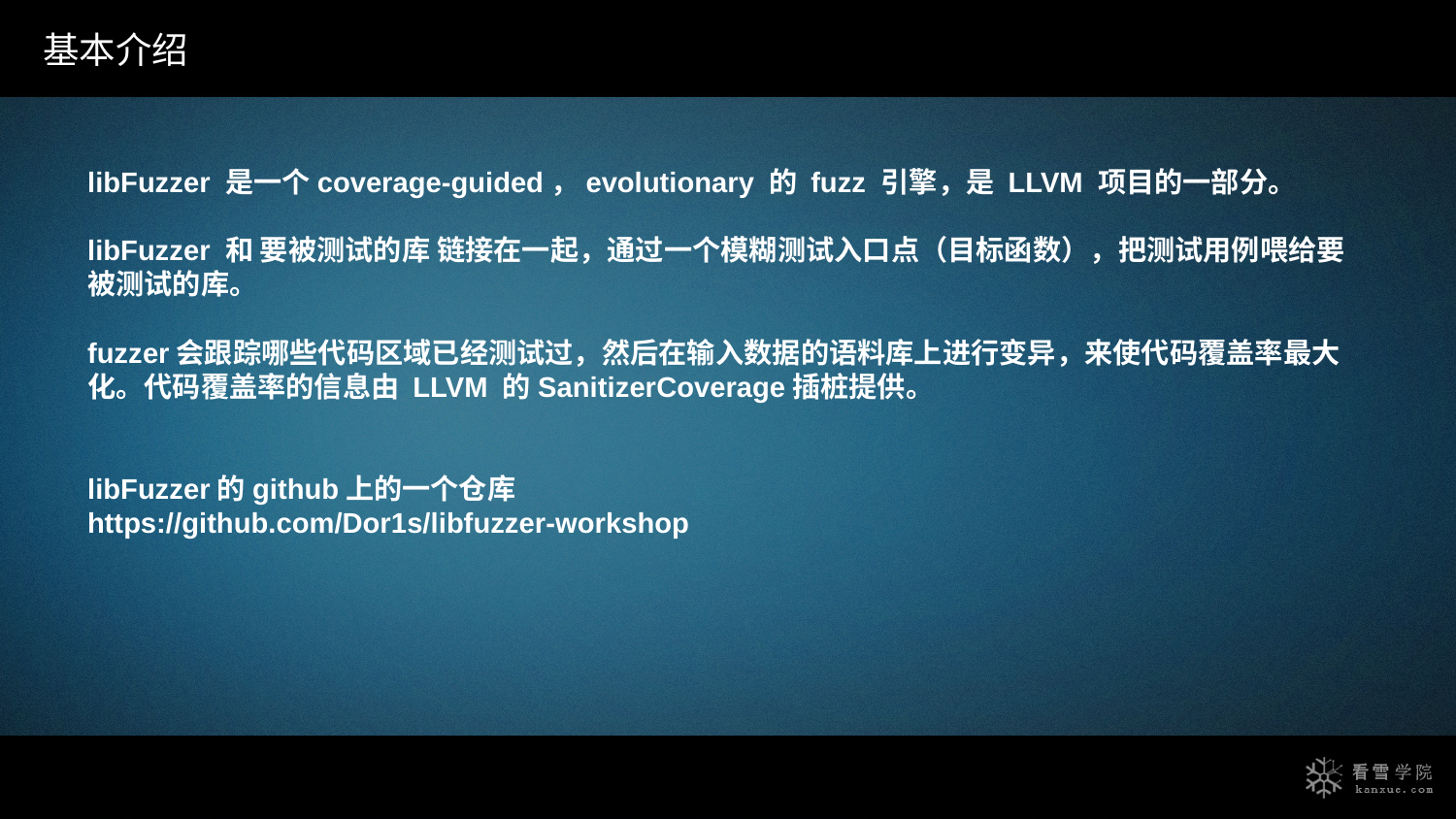

基本介绍
libFuzzer 是一个coverage-guided，evolutionary 的 fuzz 引擎，是 LLVM 项目的一部分。

libFuzzer 和 要被测试的库 链接在一起，通过一个模糊测试入口点（目标函数），把测试用例喂给要被测试的库。

fuzzer会跟踪哪些代码区域已经测试过，然后在输入数据的语料库上进行变异，来使代码覆盖率最大化。代码覆盖率的信息由 LLVM 的SanitizerCoverage插桩提供。

libFuzzer的github上的一个仓库
https://github.com/Dor1s/libfuzzer-workshop